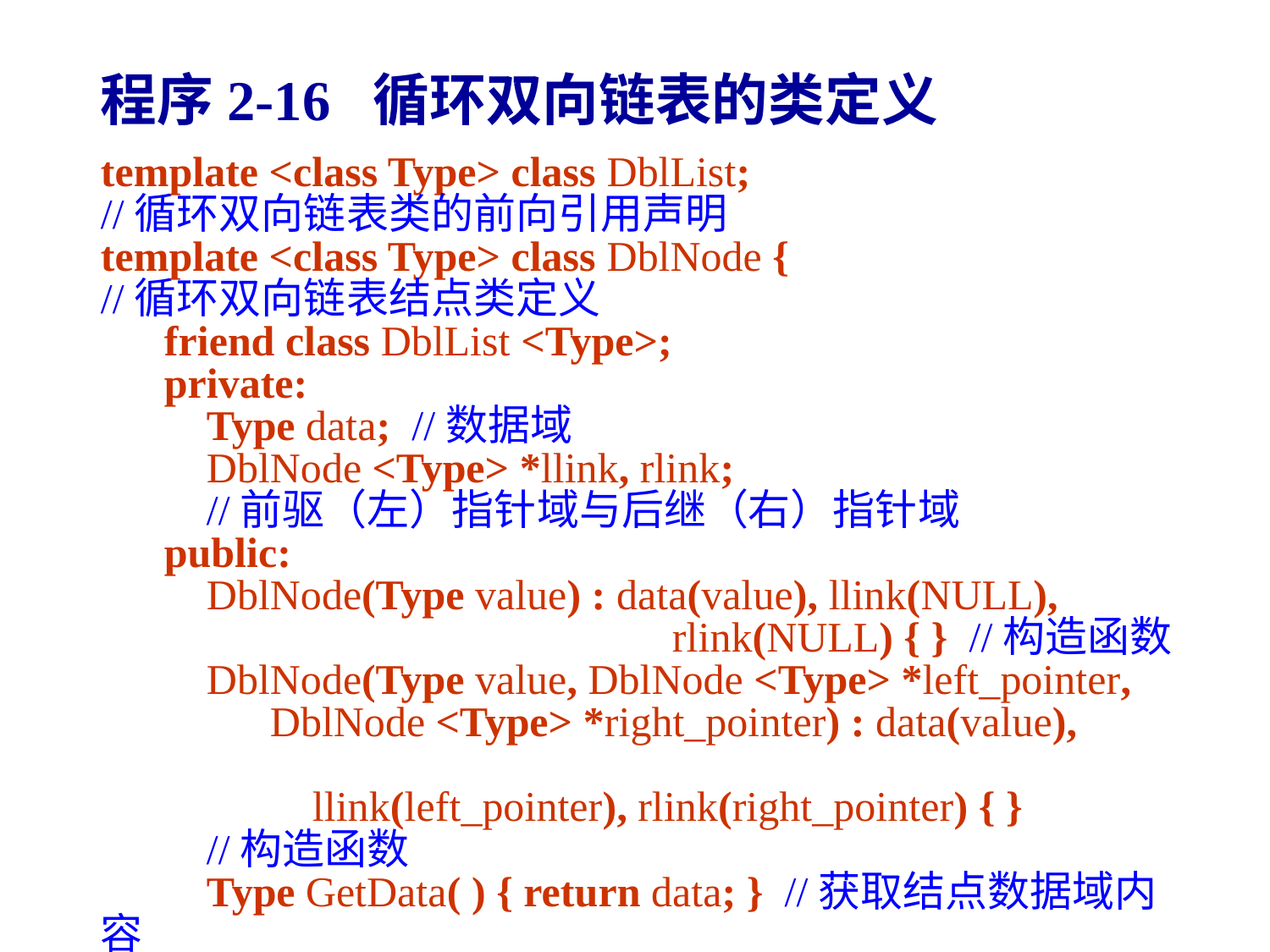

程序2-16  循环双向链表的类定义
template <class Type> class DblList;
//循环双向链表类的前向引用声明
template <class Type> class DblNode {
//循环双向链表结点类定义
      friend class DblList <Type>;
      private:
          Type data;  //数据域
          DblNode <Type> *llink, rlink;
          //前驱（左）指针域与后继（右）指针域
      public:
          DblNode(Type value) : data(value), llink(NULL),
                                                      rlink(NULL) { }  //构造函数
          DblNode(Type value, DblNode <Type> *left_pointer,
                DblNode <Type> *right_pointer) : data(value),
                    llink(left_pointer), rlink(right_pointer) { }
          //构造函数
          Type GetData( ) { return data; }  //获取结点数据域内容
};
176